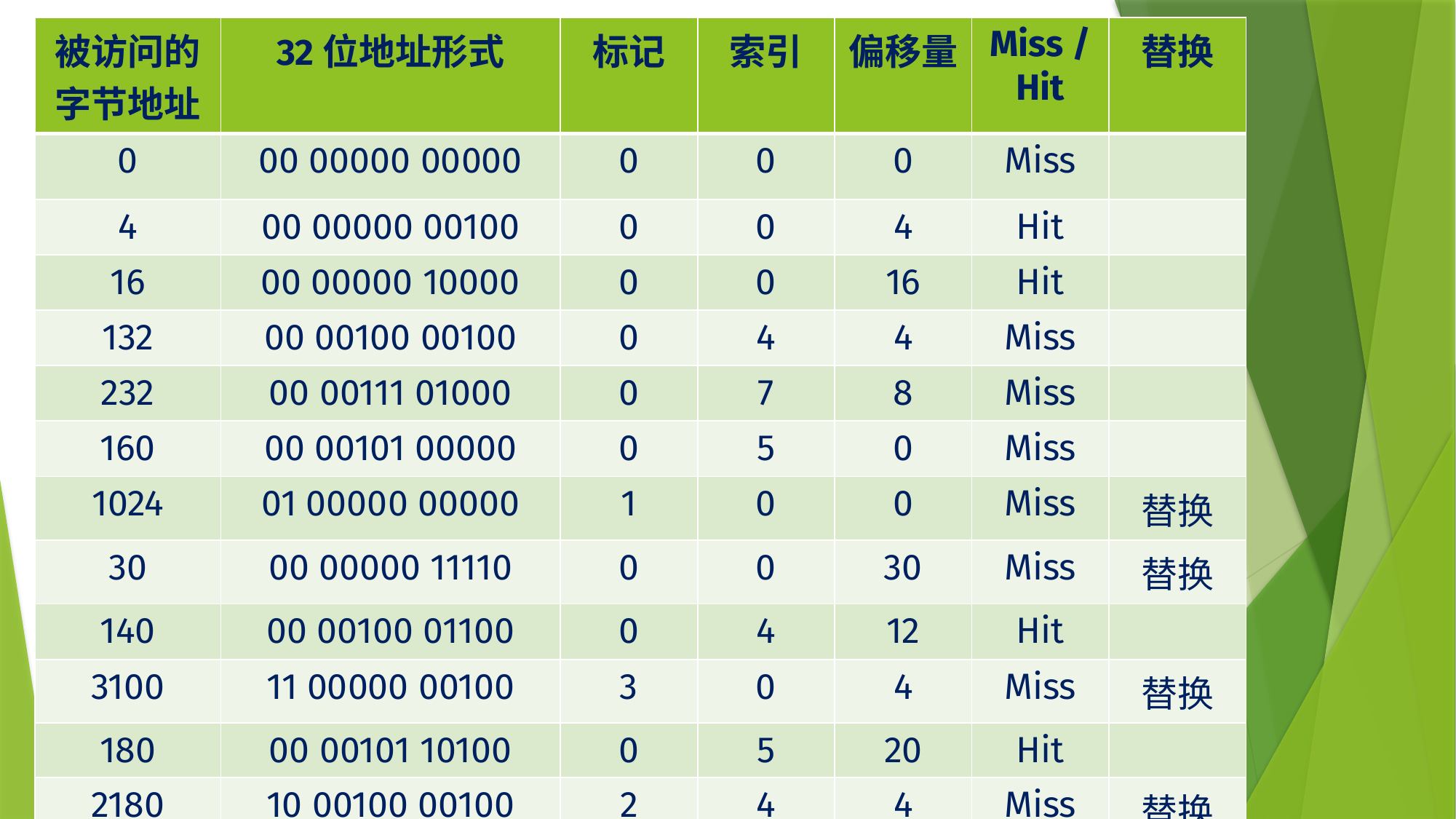

| 被访问的字节地址 | 32位地址形式 | 标记 | 索引 | 偏移量 | Miss /Hit | 替换 |
| --- | --- | --- | --- | --- | --- | --- |
| 0 | 00 00000 00000 | 0 | 0 | 0 | Miss |  |
| 4 | 00 00000 00100 | 0 | 0 | 4 | Hit |  |
| 16 | 00 00000 10000 | 0 | 0 | 16 | Hit |  |
| 132 | 00 00100 00100 | 0 | 4 | 4 | Miss |  |
| 232 | 00 00111 01000 | 0 | 7 | 8 | Miss |  |
| 160 | 00 00101 00000 | 0 | 5 | 0 | Miss |  |
| 1024 | 01 00000 00000 | 1 | 0 | 0 | Miss | 替换 |
| 30 | 00 00000 11110 | 0 | 0 | 30 | Miss | 替换 |
| 140 | 00 00100 01100 | 0 | 4 | 12 | Hit |  |
| 3100 | 11 00000 00100 | 3 | 0 | 4 | Miss | 替换 |
| 180 | 00 00101 10100 | 0 | 5 | 20 | Hit |  |
| 2180 | 10 00100 00100 | 2 | 4 | 4 | Miss | 替换 |